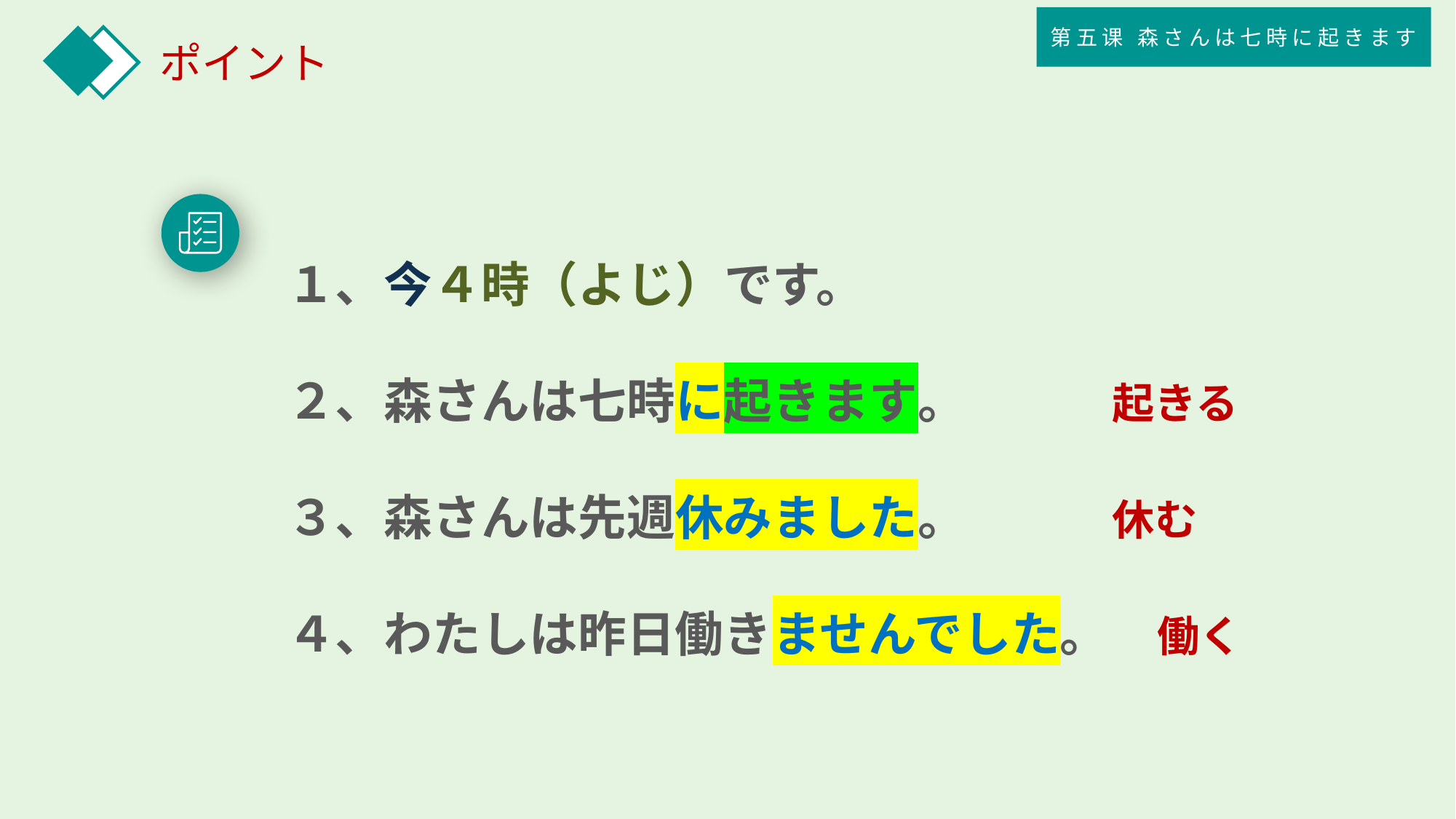

第五课 森さんは七時に起きます

ポイント

１、今４時（よじ）です。
２、森さんは七時に起きます。　　　起きる
３、森さんは先週休みました。　　　休む
４、わたしは昨日働きませんでした。　働く